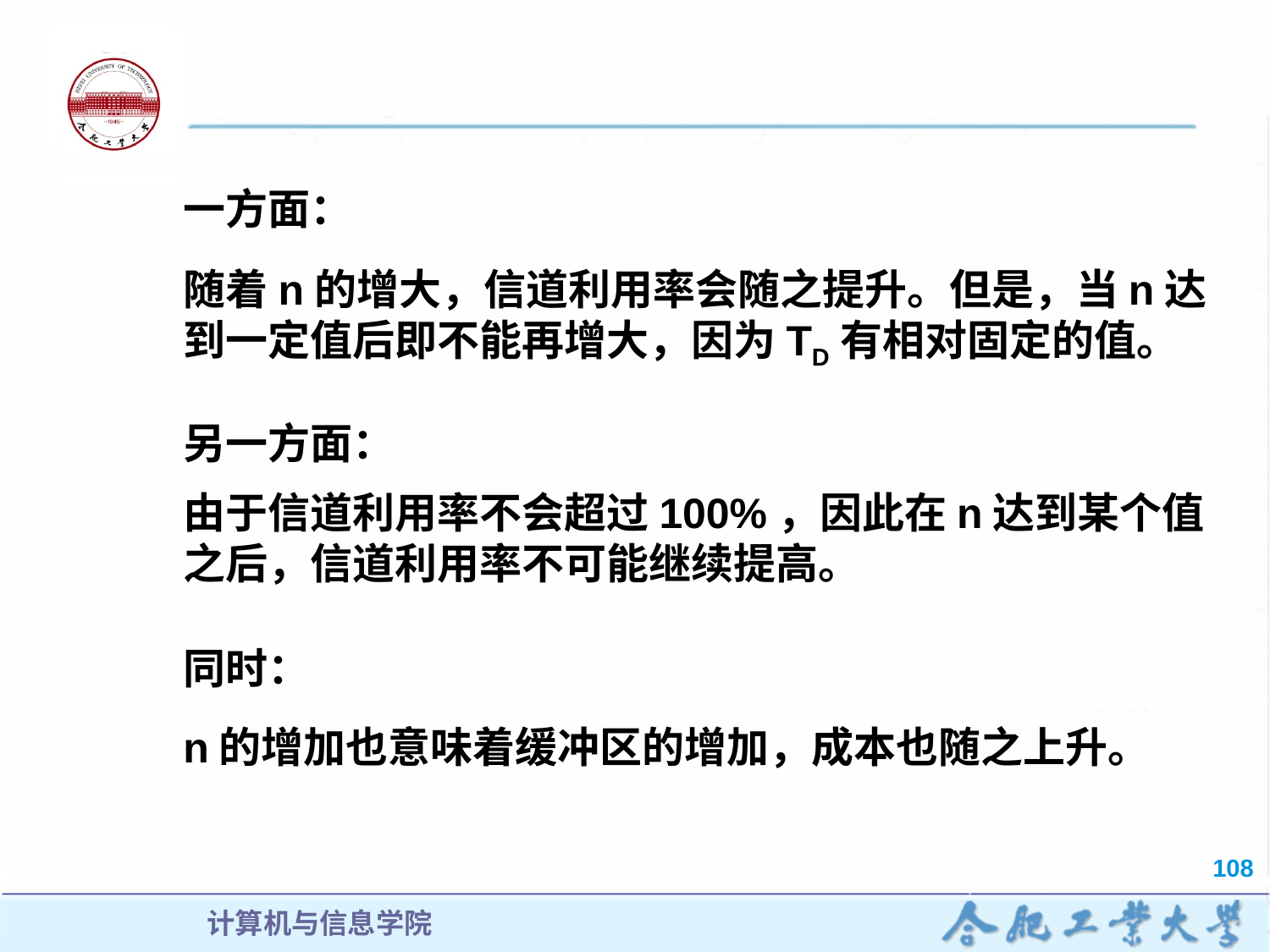

一方面：
随着n的增大，信道利用率会随之提升。但是，当n达到一定值后即不能再增大，因为TD有相对固定的值。
另一方面：
由于信道利用率不会超过100%，因此在n达到某个值之后，信道利用率不可能继续提高。
同时：
n的增加也意味着缓冲区的增加，成本也随之上升。